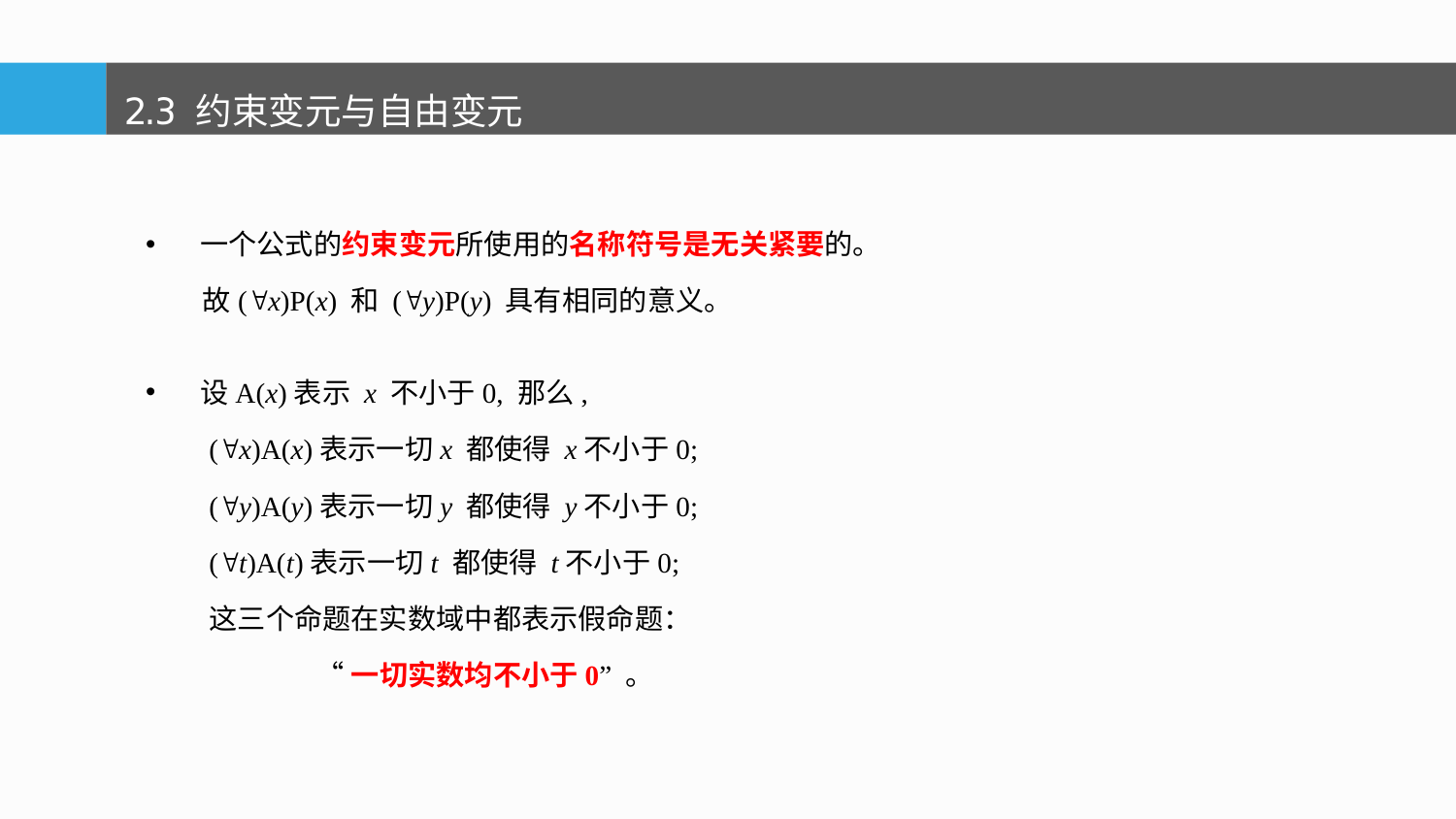

2.3 约束变元与自由变元

一个公式的约束变元所使用的名称符号是无关紧要的。
        故(∀x)P(x) 和 (∀y)P(y) 具有相同的意义。

设A(x)表示 x 不小于0, 那么,
         (∀x)A(x)表示一切x 都使得 x不小于0;
         (∀y)A(y)表示一切y 都使得 y不小于0;
         (∀t)A(t)表示一切t 都使得 t不小于0;
         这三个命题在实数域中都表示假命题：
                           “一切实数均不小于0” 。